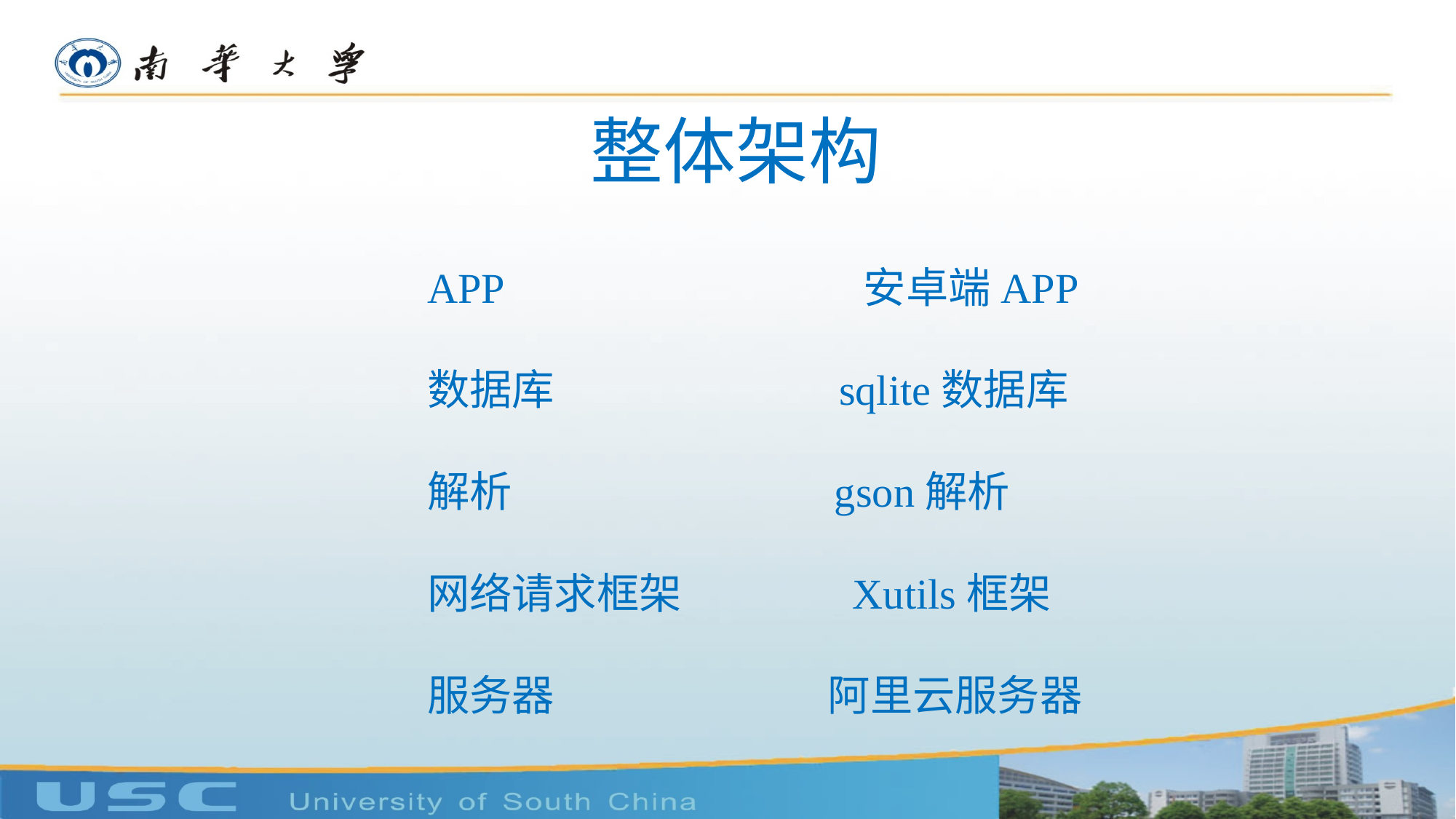

整体架构
APP                                 安卓端APP

数据库                             sqlite数据库

解析                                 gson解析

网络请求框架                 Xutils框架

服务器                             阿里云服务器